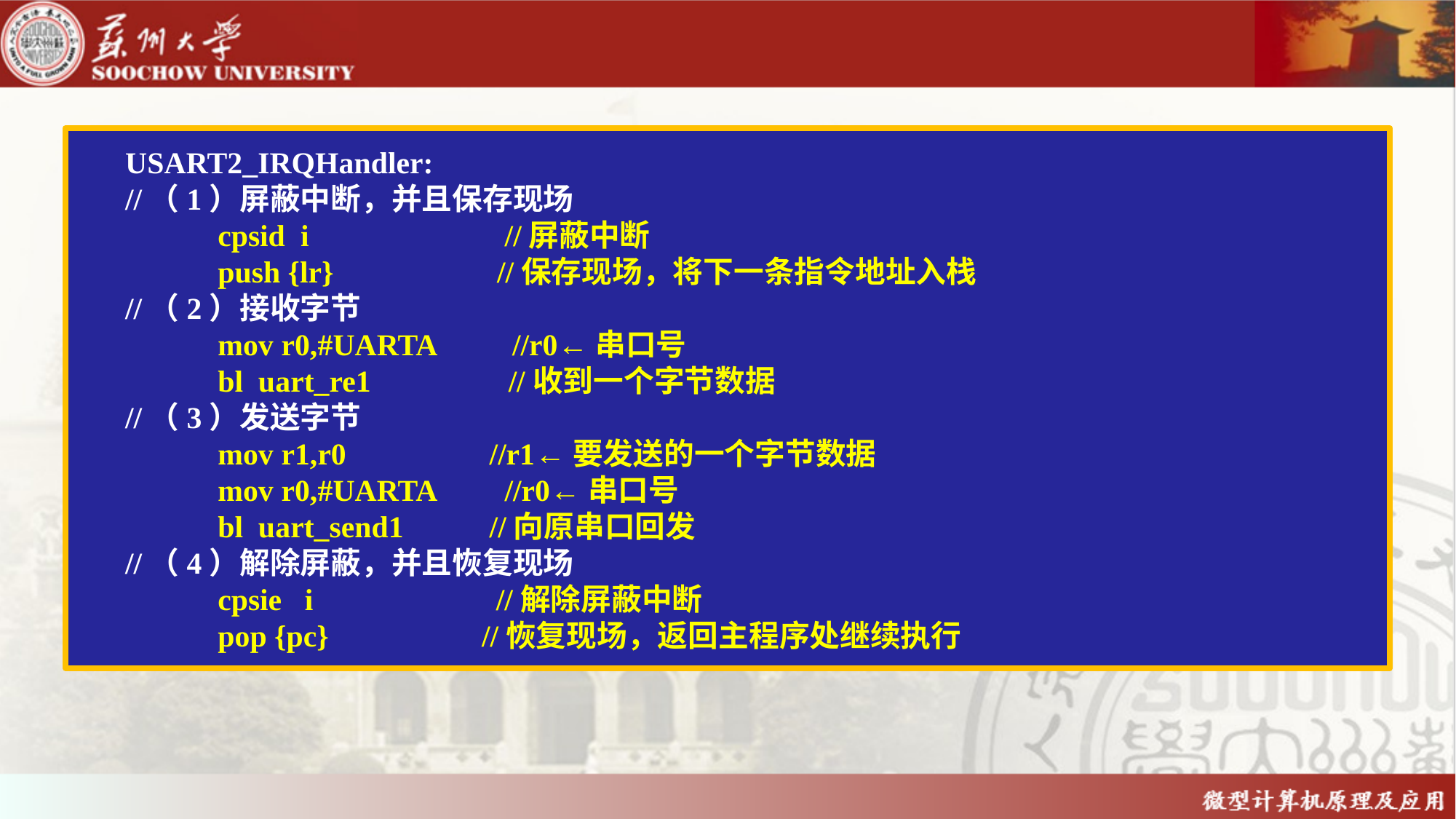

USART2_IRQHandler:
//（1）屏蔽中断，并且保存现场
	  cpsid  i       	           //屏蔽中断
	  push {lr}         	          //保存现场，将下一条指令地址入栈
//（2）接收字节
	  mov r0,#UARTA          //r0←串口号
	  bl  uart_re1                  //收到一个字节数据
//（3）发送字节
	  mov r1,r0        	         //r1←要发送的一个字节数据
	  mov r0,#UARTA         //r0←串口号
	  bl  uart_send1	         //向原串口回发
//（4）解除屏蔽，并且恢复现场
	  cpsie   i                        //解除屏蔽中断
	  pop {pc}         	        //恢复现场，返回主程序处继续执行